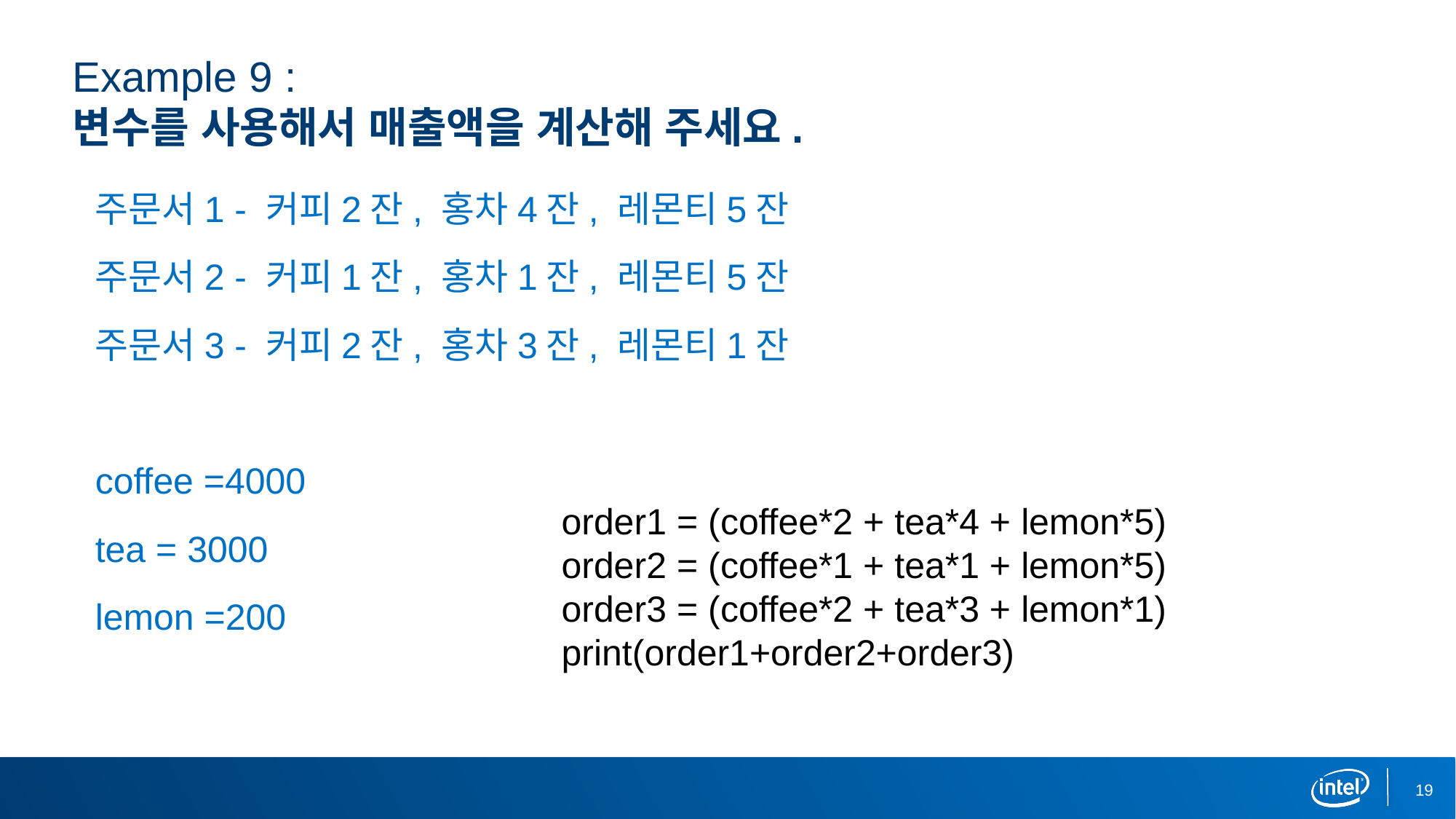

# Example 9 : 변수를 사용해서 매출액을 계산해 주세요.
주문서1 - 커피2잔, 홍차4잔, 레몬티5잔
주문서2 - 커피1잔, 홍차1잔, 레몬티5잔
주문서3 - 커피2잔, 홍차3잔, 레몬티1잔

coffee =4000
tea = 3000
lemon =200

order1 = (coffee*2 + tea*4 + lemon*5)
order2 = (coffee*1 + tea*1 + lemon*5)
order3 = (coffee*2 + tea*3 + lemon*1)
print(order1+order2+order3)
19